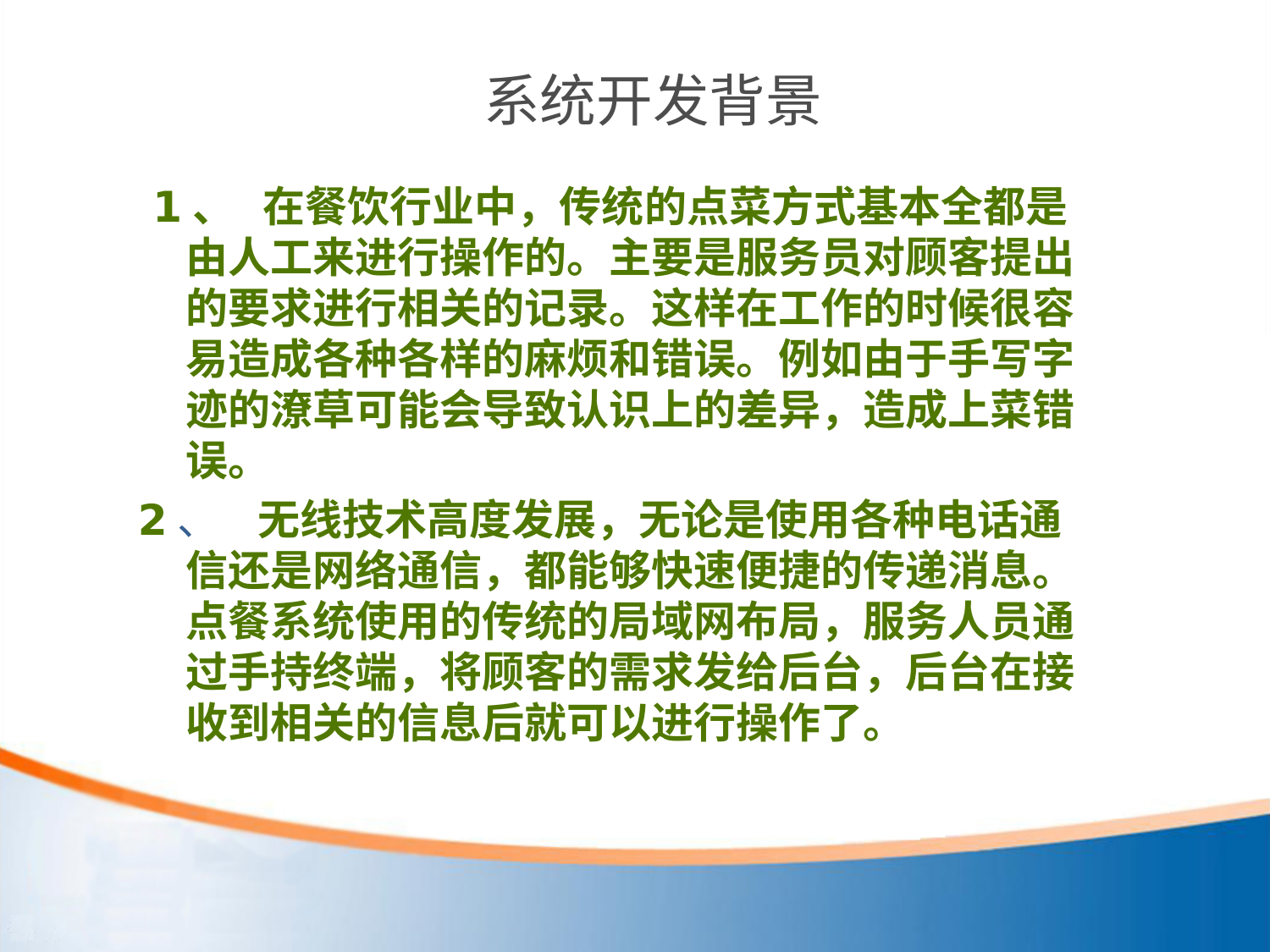

系统开发背景
 1、   在餐饮行业中，传统的点菜方式基本全都是由人工来进行操作的。主要是服务员对顾客提出的要求进行相关的记录。这样在工作的时候很容易造成各种各样的麻烦和错误。例如由于手写字迹的潦草可能会导致认识上的差异，造成上菜错误。
2、    无线技术高度发展，无论是使用各种电话通信还是网络通信，都能够快速便捷的传递消息。点餐系统使用的传统的局域网布局，服务人员通过手持终端，将顾客的需求发给后台，后台在接收到相关的信息后就可以进行操作了。